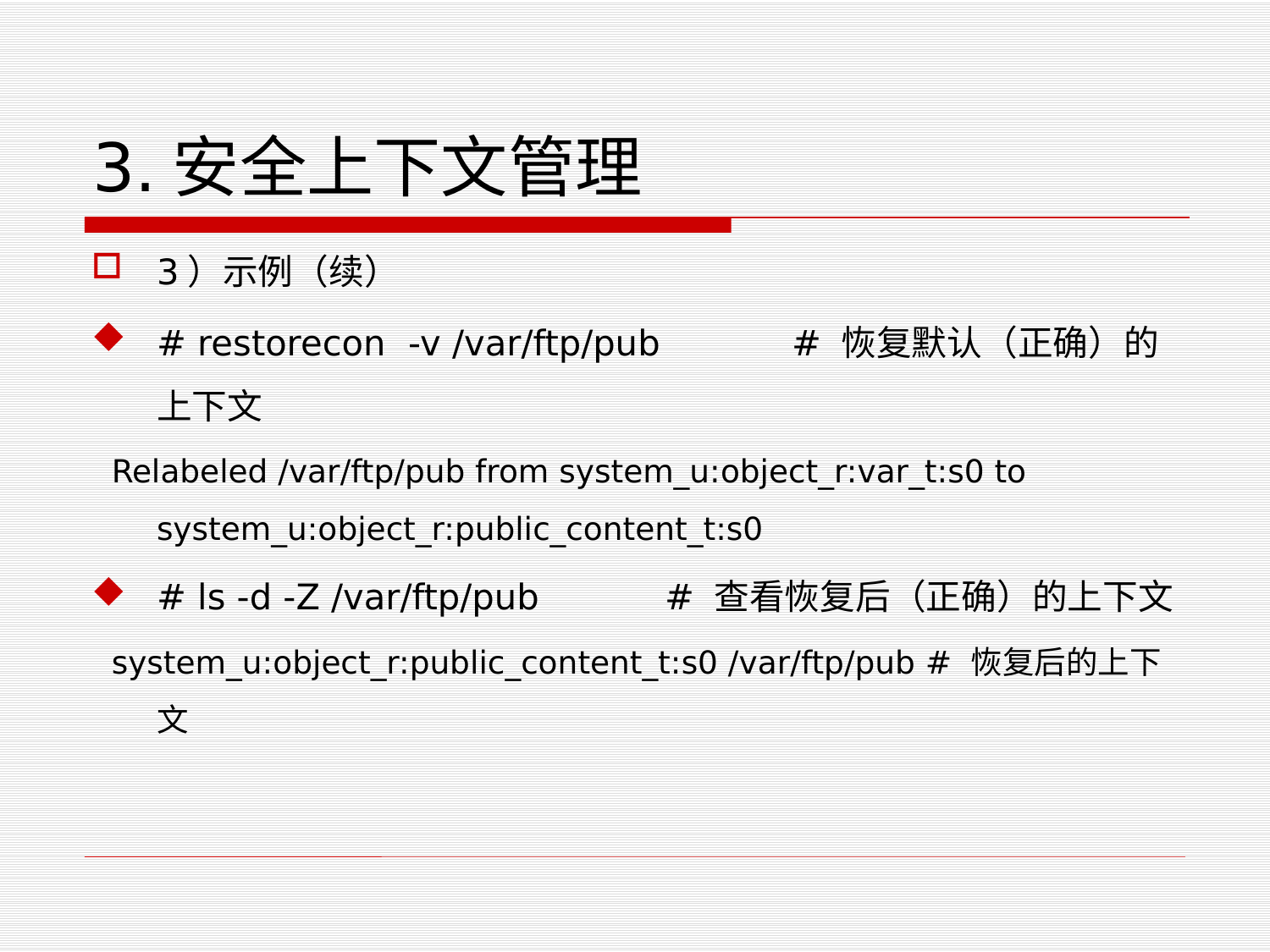

# 3.安全上下文管理
3）示例（续）
# restorecon  -v /var/ftp/pub 	# 恢复默认（正确）的上下文
  Relabeled /var/ftp/pub from system_u:object_r:var_t:s0 to system_u:object_r:public_content_t:s0
# ls -d -Z /var/ftp/pub 	# 查看恢复后（正确）的上下文
  system_u:object_r:public_content_t:s0 /var/ftp/pub # 恢复后的上下文